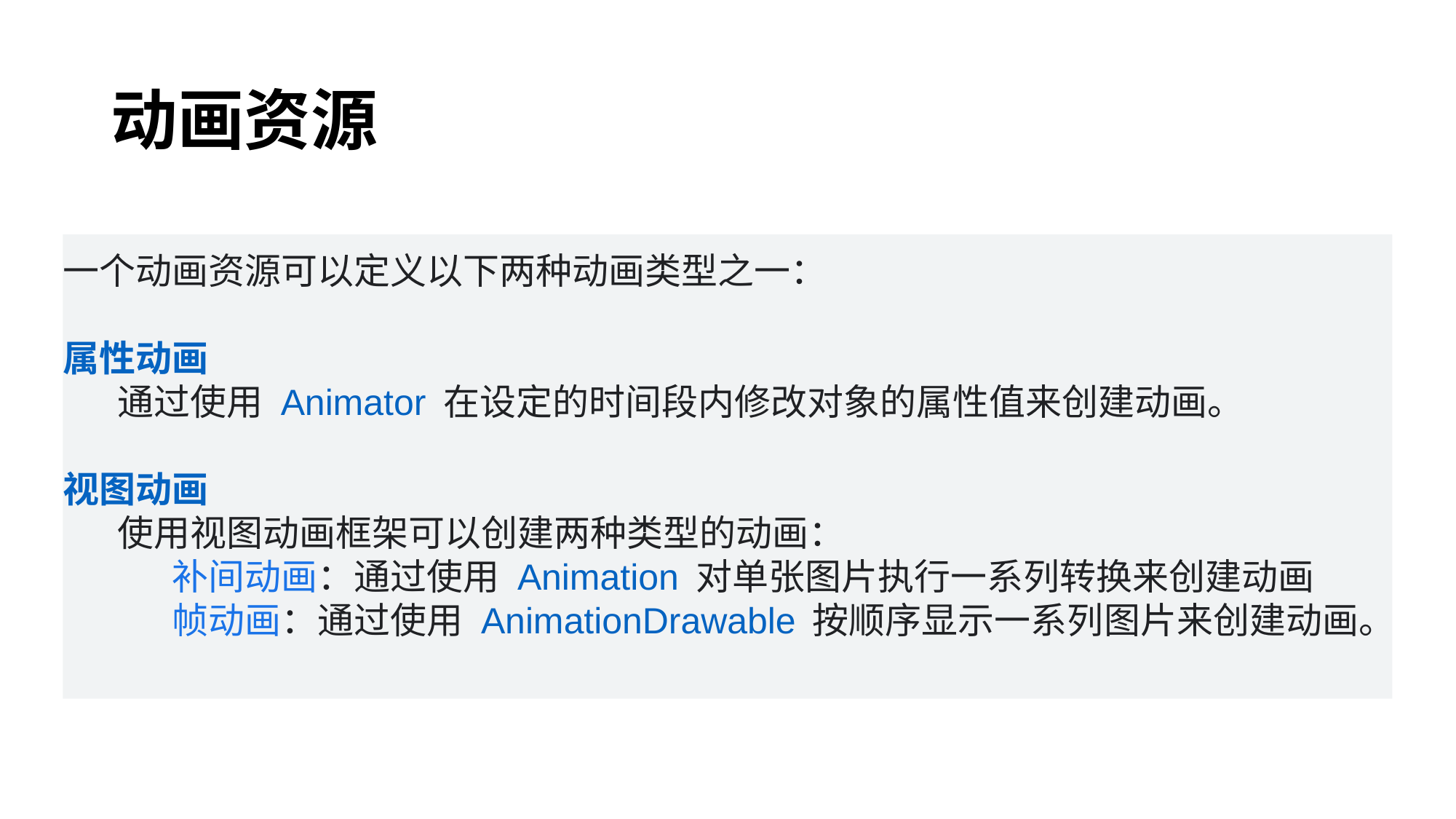

# 动画资源
一个动画资源可以定义以下两种动画类型之一：

属性动画
	通过使用 Animator 在设定的时间段内修改对象的属性值来创建动画。

视图动画
	使用视图动画框架可以创建两种类型的动画：
	补间动画：通过使用 Animation 对单张图片执行一系列转换来创建动画
	帧动画：通过使用 AnimationDrawable 按顺序显示一系列图片来创建动画。